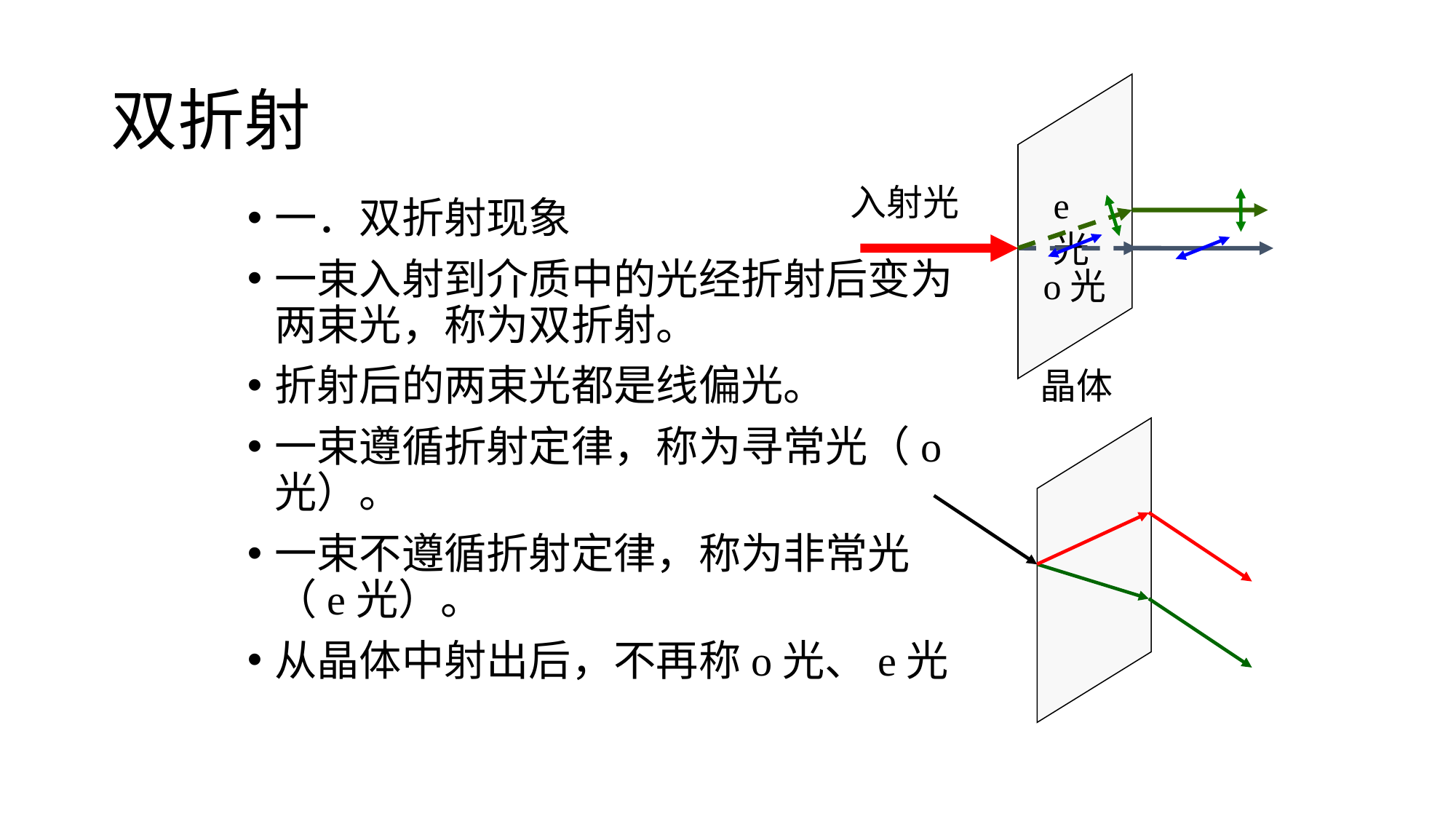

# 双折射

入射光
e光

一．双折射现象
一束入射到介质中的光经折射后变为两束光，称为双折射。
折射后的两束光都是线偏光。
一束遵循折射定律，称为寻常光（o光）。
一束不遵循折射定律，称为非常光（e光）。
从晶体中射出后，不再称o光、e光

o光
晶体